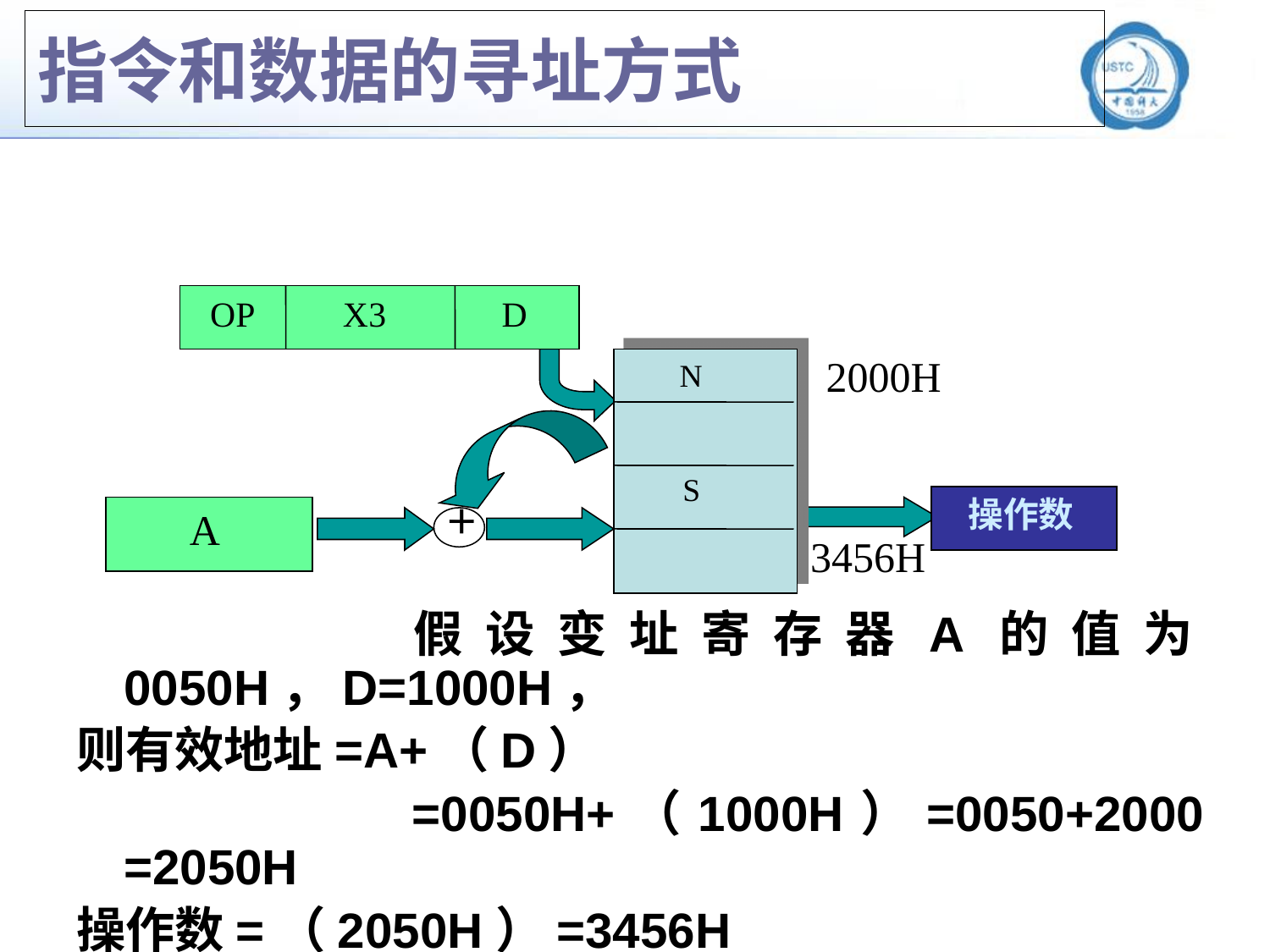

# 指令和数据的寻址方式
  OP          X3             D

            N

       S

+
  操作数
                A

2000H
3456H
         假设变址寄存器A的值为0050H，D=1000H，
则有效地址=A+（D）
                  =0050H+（1000H）=0050+2000 =2050H
操作数=（2050H）=3456H